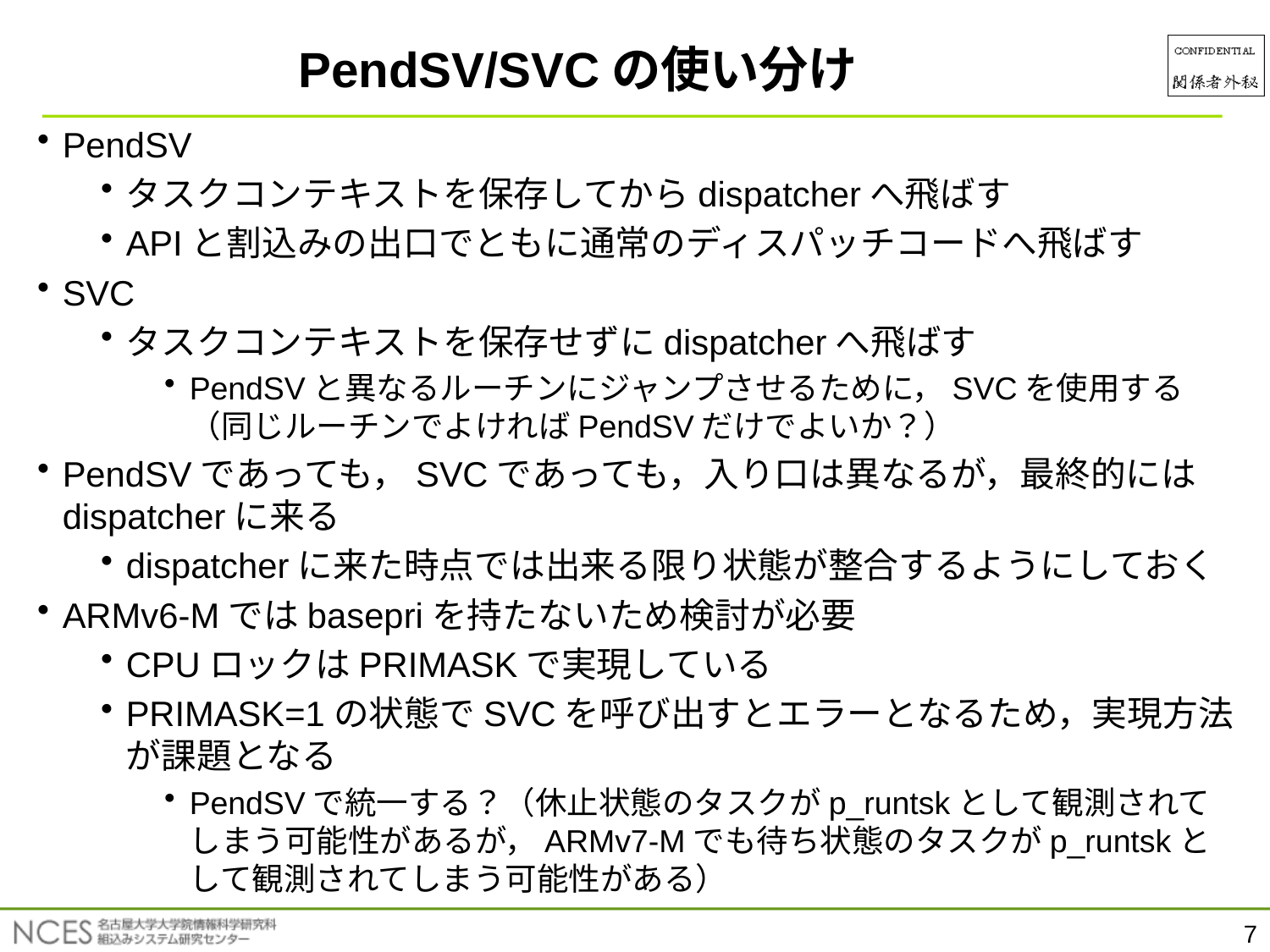

PendSV/SVCの使い分け
PendSV
タスクコンテキストを保存してからdispatcherへ飛ばす
APIと割込みの出口でともに通常のディスパッチコードへ飛ばす
SVC
タスクコンテキストを保存せずにdispatcherへ飛ばす
PendSVと異なるルーチンにジャンプさせるために，SVCを使用する（同じルーチンでよければPendSVだけでよいか？）
PendSVであっても，SVCであっても，入り口は異なるが，最終的にはdispatcherに来る
dispatcherに来た時点では出来る限り状態が整合するようにしておく
ARMv6-Mではbasepriを持たないため検討が必要
CPUロックはPRIMASKで実現している
PRIMASK=1の状態でSVCを呼び出すとエラーとなるため，実現方法が課題となる
PendSVで統一する？（休止状態のタスクがp_runtskとして観測されてしまう可能性があるが，ARMv7-Mでも待ち状態のタスクがp_runtskとして観測されてしまう可能性がある）
7